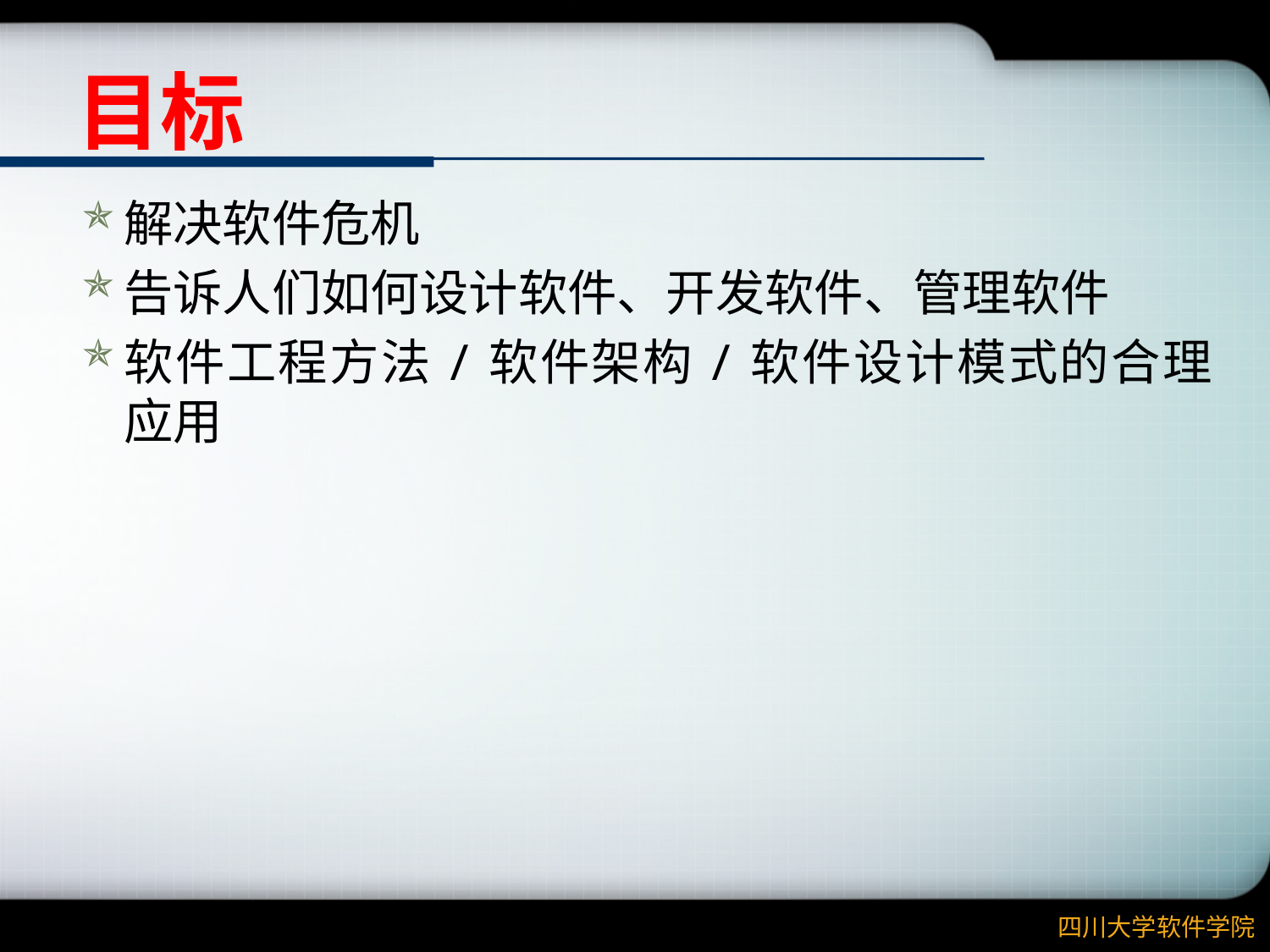

# 目标
解决软件危机
告诉人们如何设计软件、开发软件、管理软件
软件工程方法/软件架构/软件设计模式的合理应用